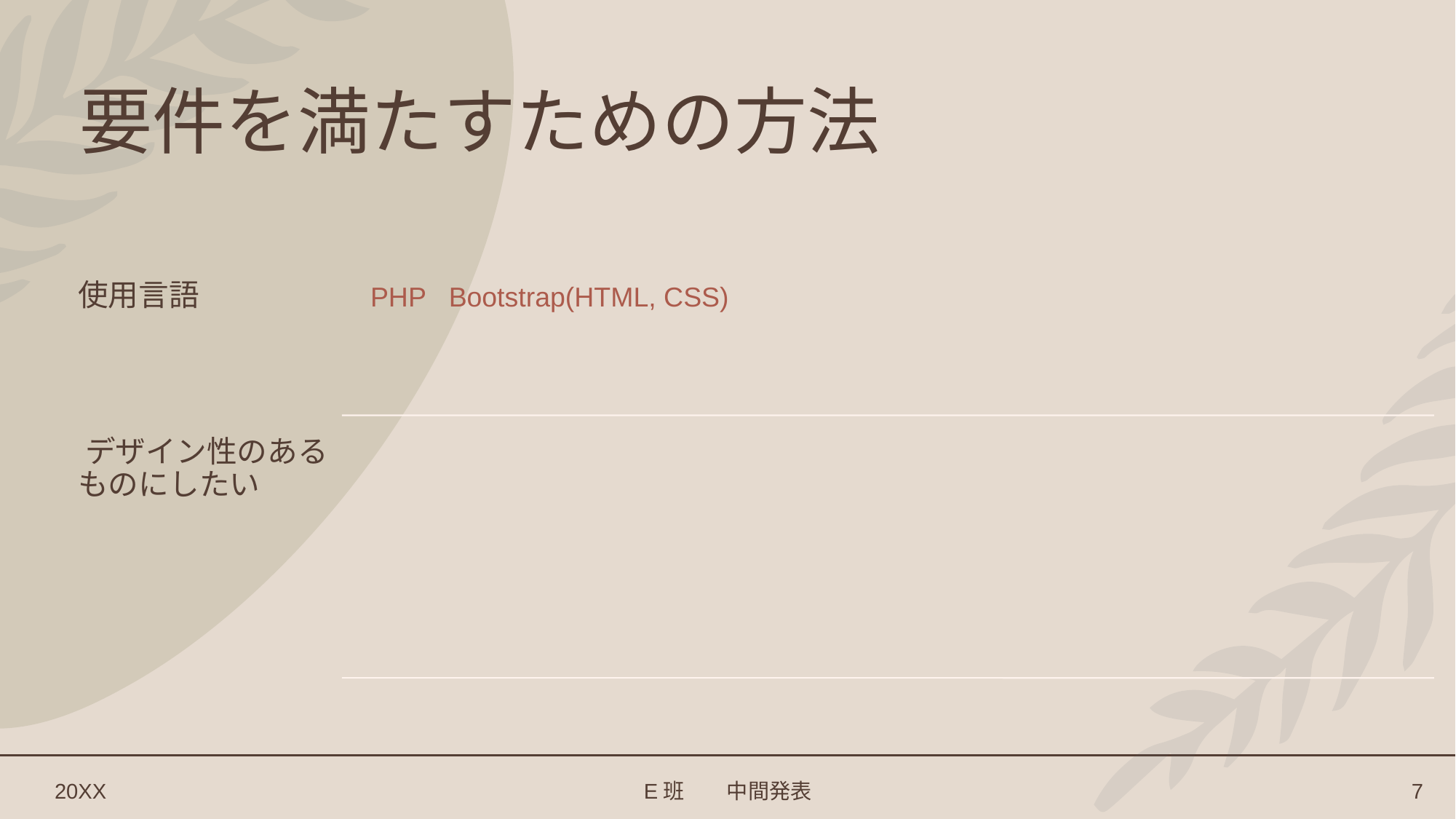

# 要件を満たすための方法
使用言語
PHP   Bootstrap(HTML, CSS)
​デザイン性のあるものにしたい

20XX
E班　　中間発表
7